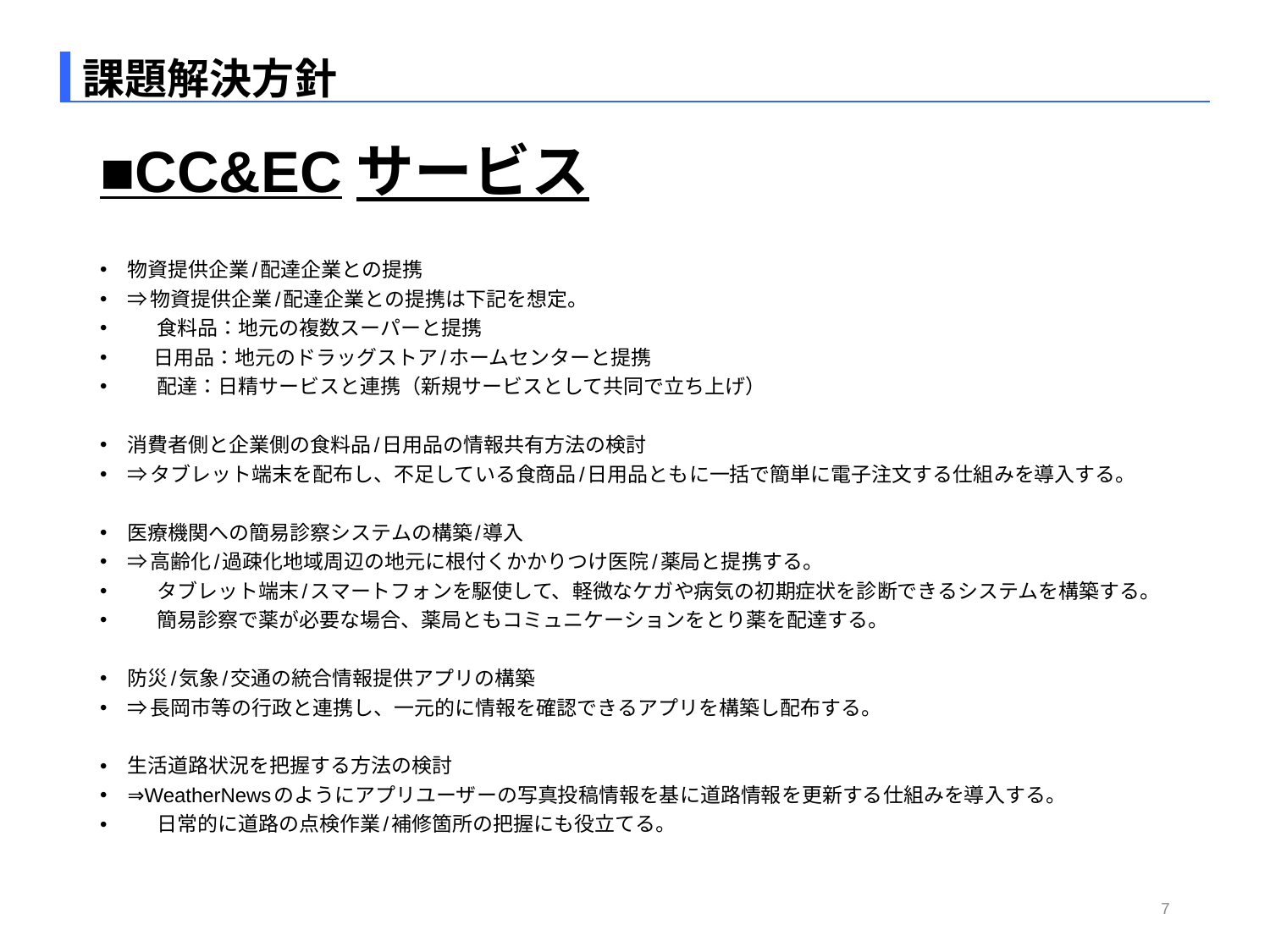

課題解決方針

# ■CC&ECサービス
物資提供企業/配達企業との提携
⇒物資提供企業/配達企業との提携は下記を想定。
　  食料品：地元の複数スーパーと提携
     日用品：地元のドラッグストア/ホームセンターと提携
　  配達：日精サービスと連携（新規サービスとして共同で立ち上げ）

消費者側と企業側の食料品/日用品の情報共有方法の検討
⇒タブレット端末を配布し、不足している食商品/日用品ともに一括で簡単に電子注文する仕組みを導入する。

医療機関への簡易診察システムの構築/導入
⇒高齢化/過疎化地域周辺の地元に根付くかかりつけ医院/薬局と提携する。
　  タブレット端末/スマートフォンを駆使して、軽微なケガや病気の初期症状を診断できるシステムを構築する。
　  簡易診察で薬が必要な場合、薬局ともコミュニケーションをとり薬を配達する。

防災/気象/交通の統合情報提供アプリの構築
⇒長岡市等の行政と連携し、一元的に情報を確認できるアプリを構築し配布する。

生活道路状況を把握する方法の検討
⇒WeatherNewsのようにアプリユーザーの写真投稿情報を基に道路情報を更新する仕組みを導入する。
　  日常的に道路の点検作業/補修箇所の把握にも役立てる。

7